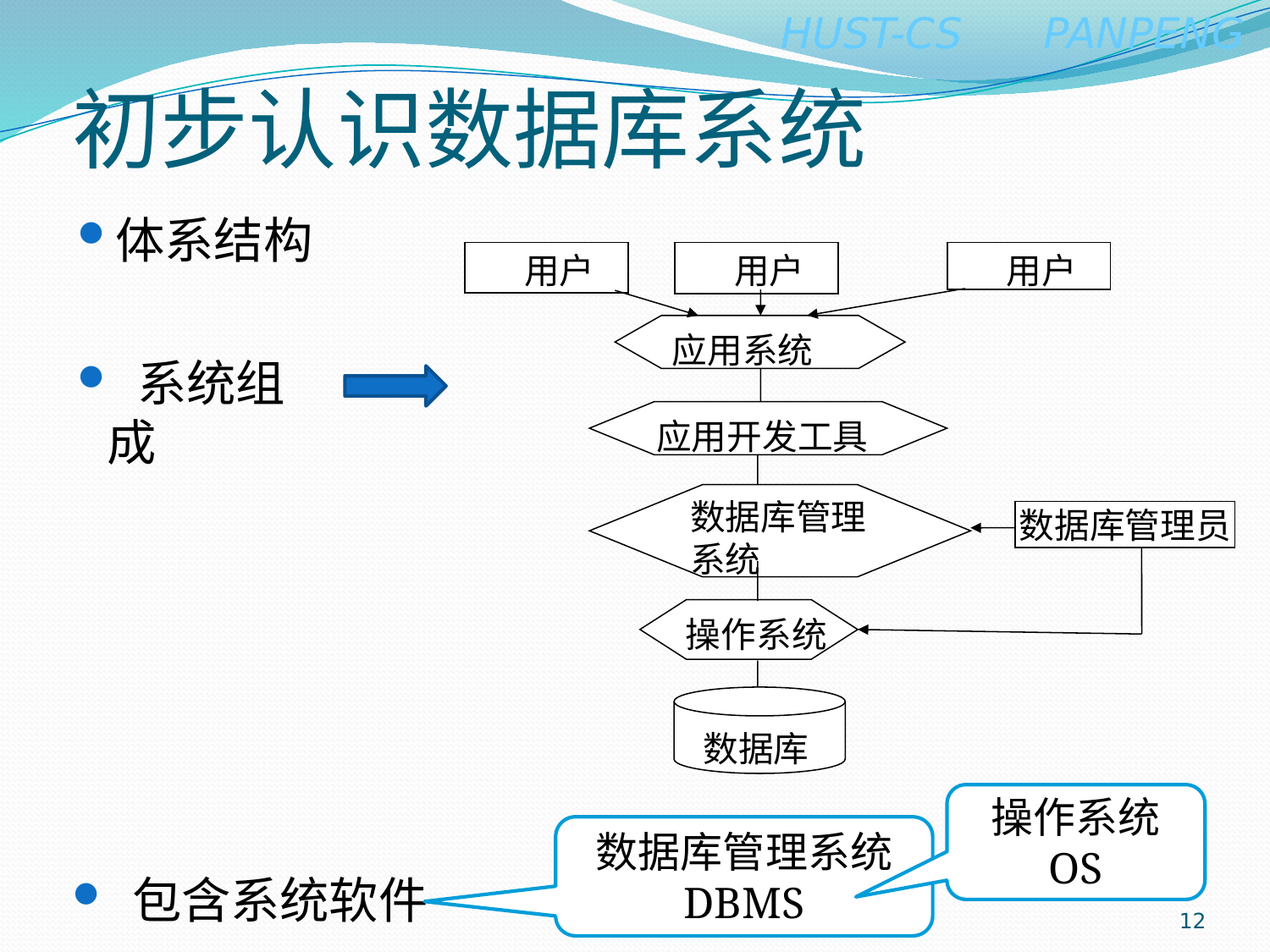

# 初步认识数据库系统
体系结构

用户
用户

用户

应用系统

应用开发工具

数据库管理系统
数据库管理员

操作系统

数据库
 系统组成

操作系统
OS
数据库管理系统
DBMS
 包含系统软件
12